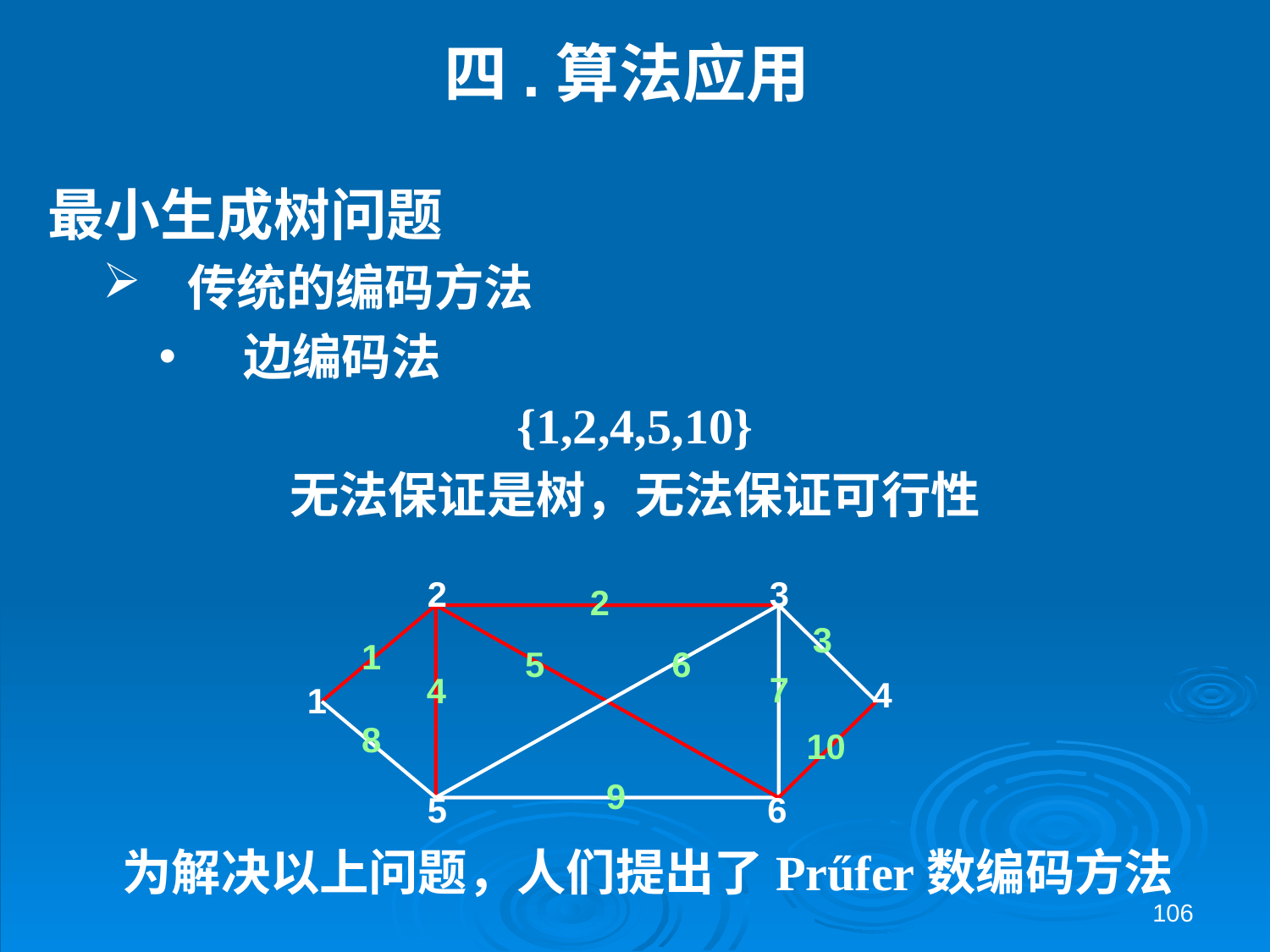

# 四.算法应用
最小生成树问题
传统的编码方法
边编码法
{1,2,4,5,10}
无法保证是树，无法保证可行性

2
3
2

3
1
5
6
7
4
4
1

8
10
9
5
6

为解决以上问题，人们提出了Prűfer数编码方法
106